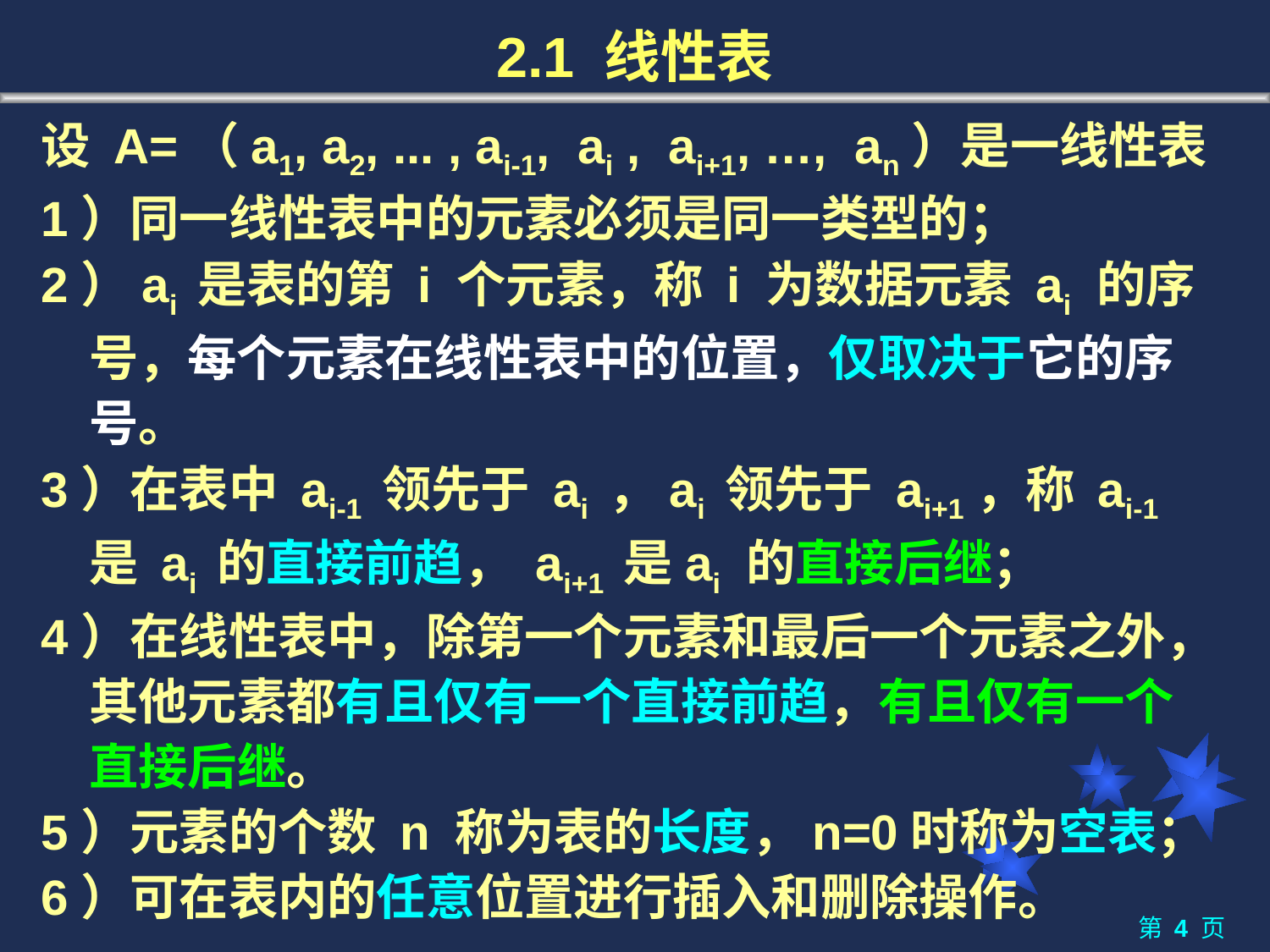

# 2.1 线性表
设 A=（a1, a2, ... , ai-1,  ai ,  ai+1, …,  an）是一线性表
1）同一线性表中的元素必须是同一类型的；
2）ai 是表的第 i 个元素，称 i 为数据元素 ai 的序号，每个元素在线性表中的位置，仅取决于它的序号。
3）在表中 ai-1 领先于 ai ，ai 领先于 ai+1，称 ai-1 是 ai 的直接前趋， ai+1 是ai 的直接后继；
4）在线性表中，除第一个元素和最后一个元素之外，其他元素都有且仅有一个直接前趋，有且仅有一个直接后继。
5）元素的个数 n 称为表的长度，n=0时称为空表；
6）可在表内的任意位置进行插入和删除操作。
第 4 页